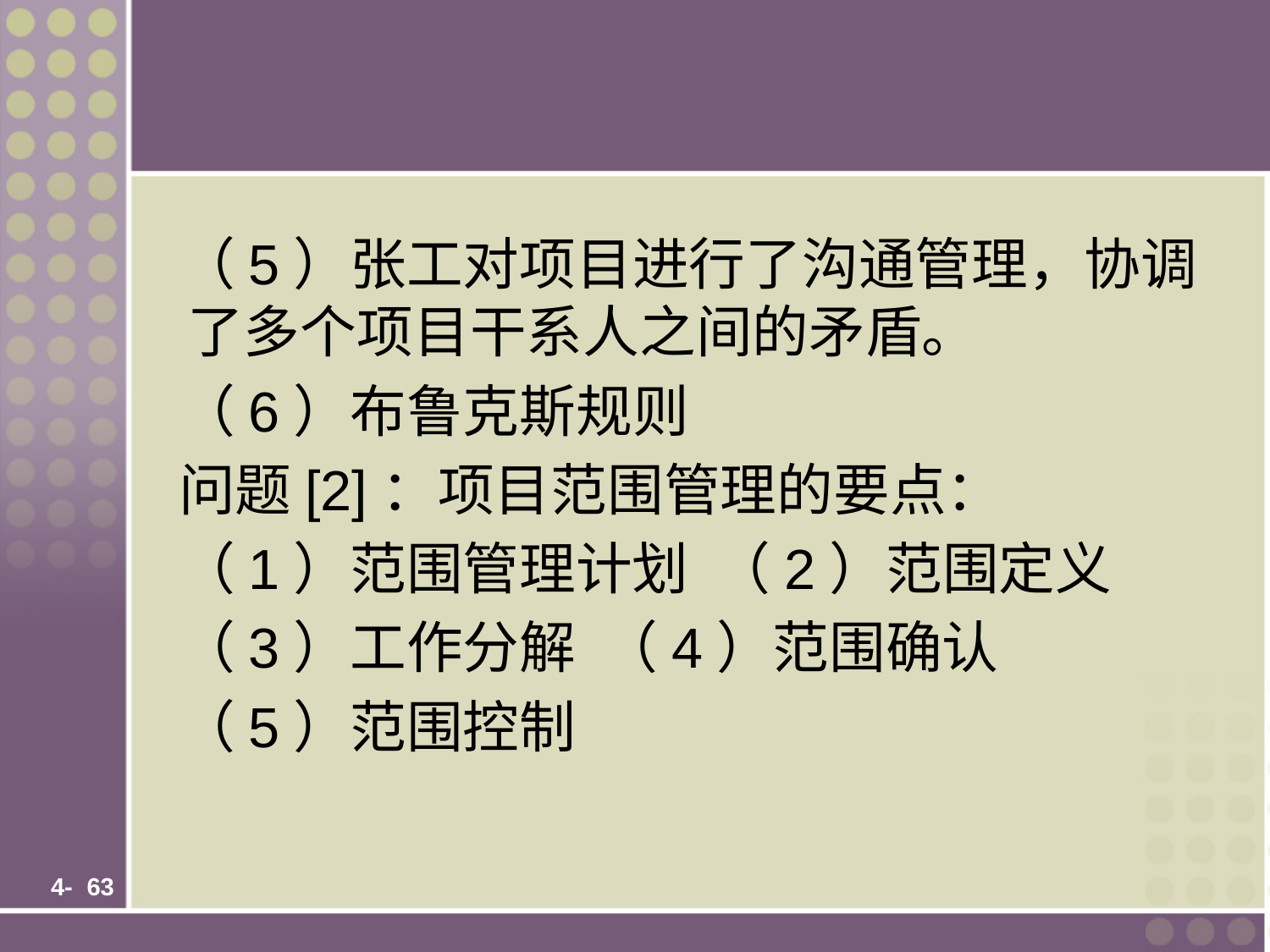

#
  （5）张工对项目进行了沟通管理，协调了多个项目干系人之间的矛盾。
  （6）布鲁克斯规则
  问题[2]：项目范围管理的要点：
  （1）范围管理计划  （2）范围定义
  （3）工作分解  （4）范围确认
  （5）范围控制

  4-  63